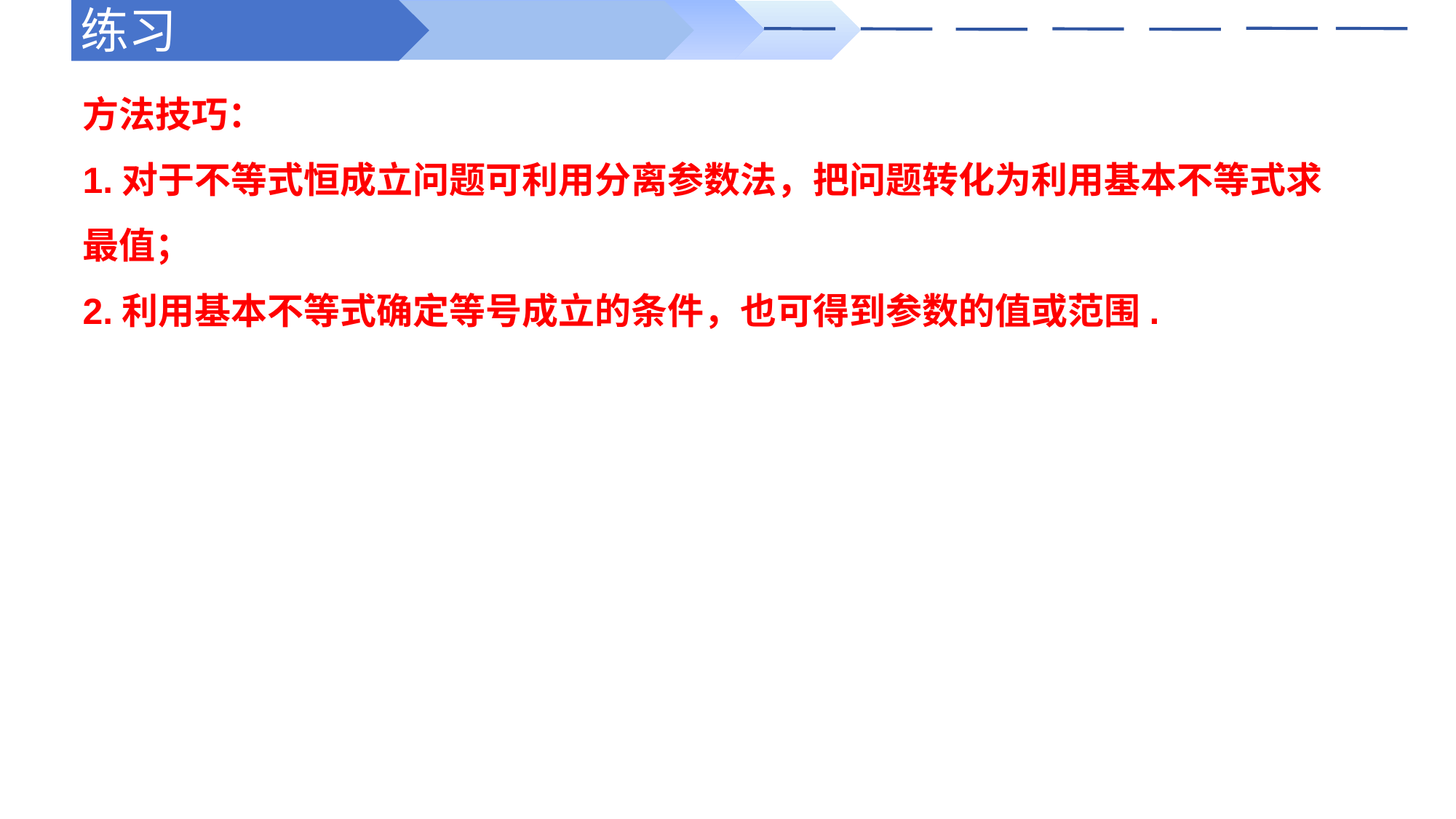

练习

方法技巧：
1.对于不等式恒成立问题可利用分离参数法，把问题转化为利用基本不等式求
最值；
2.利用基本不等式确定等号成立的条件，也可得到参数的值或范围.